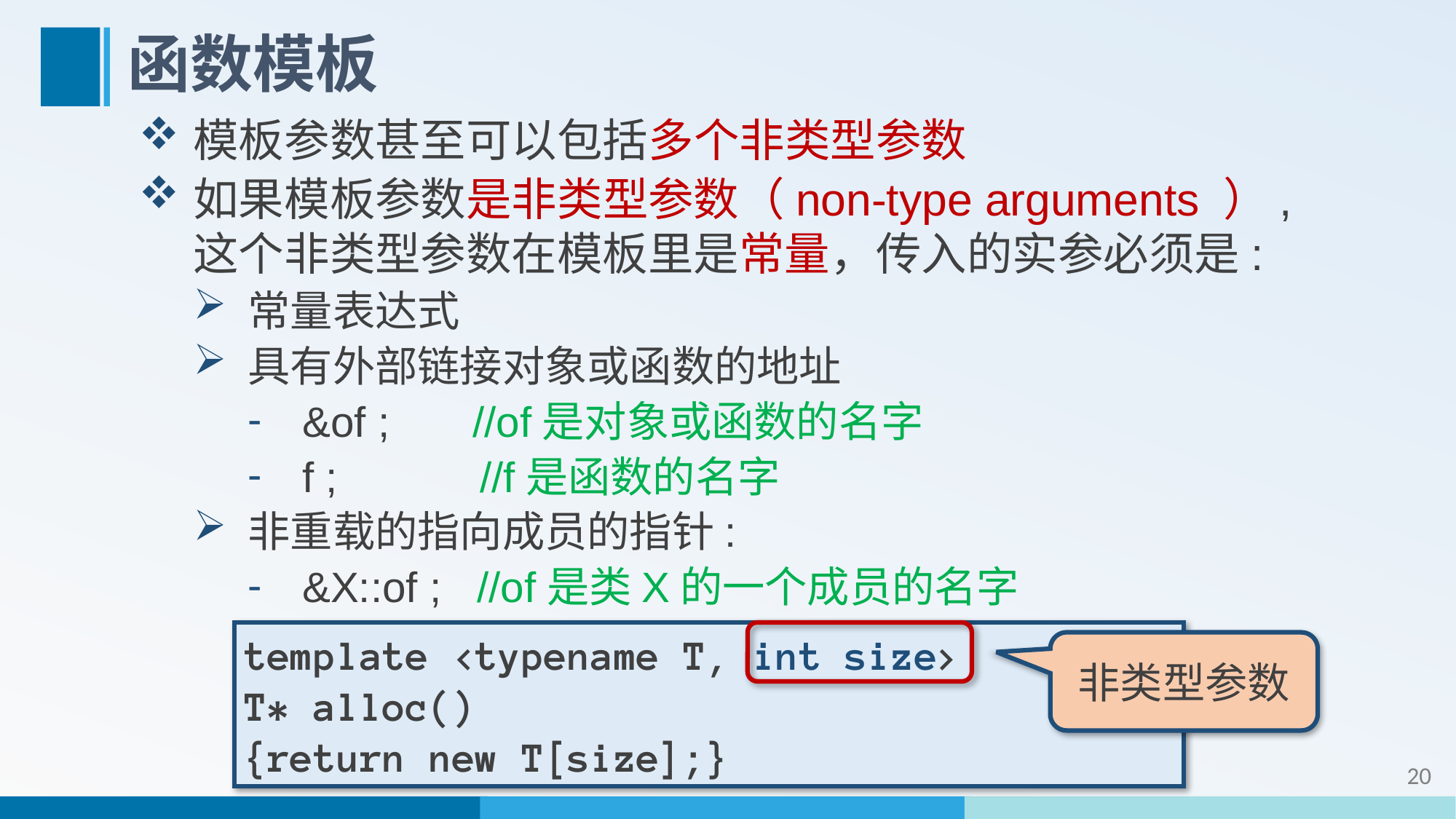

# 函数模板
模板参数甚至可以包括多个非类型参数
如果模板参数是非类型参数（non-type arguments ）,这个非类型参数在模板里是常量，传入的实参必须是:
常量表达式
具有外部链接对象或函数的地址
&of ;       //of是对象或函数的名字
f ;            //f是函数的名字
非重载的指向成员的指针:
&X::of ;   //of是类X的一个成员的名字
template <typename T, int size>
T* alloc()
{return new T[size];}

非类型参数